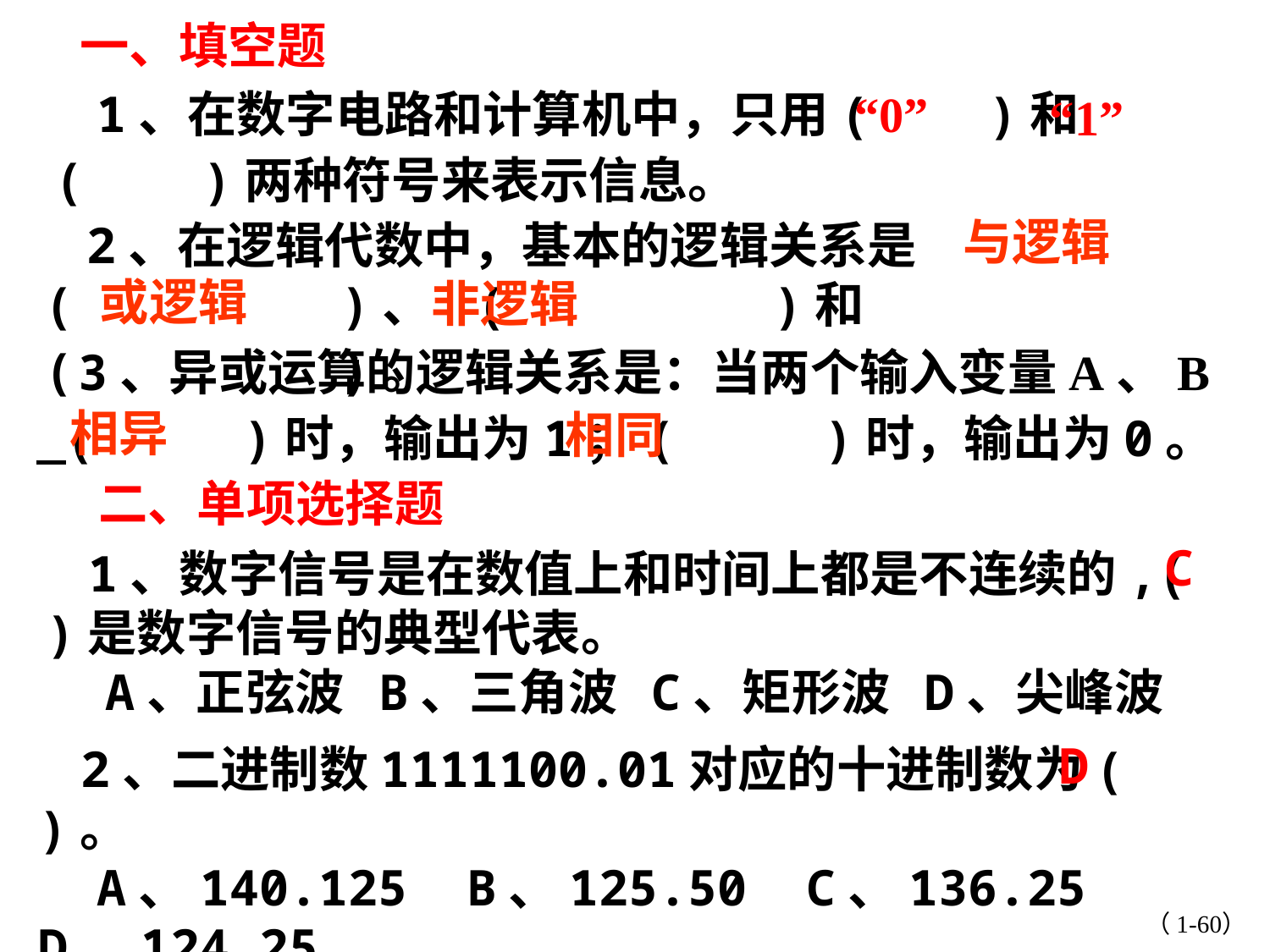

一、填空题
    1、在数字电路和计算机中，只用(    )和(    )两种符号来表示信息。
“0”
“1”
与逻辑
    2、在逻辑代数中，基本的逻辑关系是(         )、   (         )和(         )。
或逻辑
非逻辑
    3、异或运算的逻辑关系是：当两个输入变量A、B  (     )时，输出为1；(     )时，输出为0。
相异
相同
二、单项选择题
C
    1、数字信号是在数值上和时间上都是不连续的,(  )是数字信号的典型代表。
  A、正弦波  B、三角波  C、矩形波  D、尖峰波
D
    2、二进制数1111100.01对应的十进制数为(    )。
  A、140.125  B、125.50  C、136.25  D、124.25
（1-60）